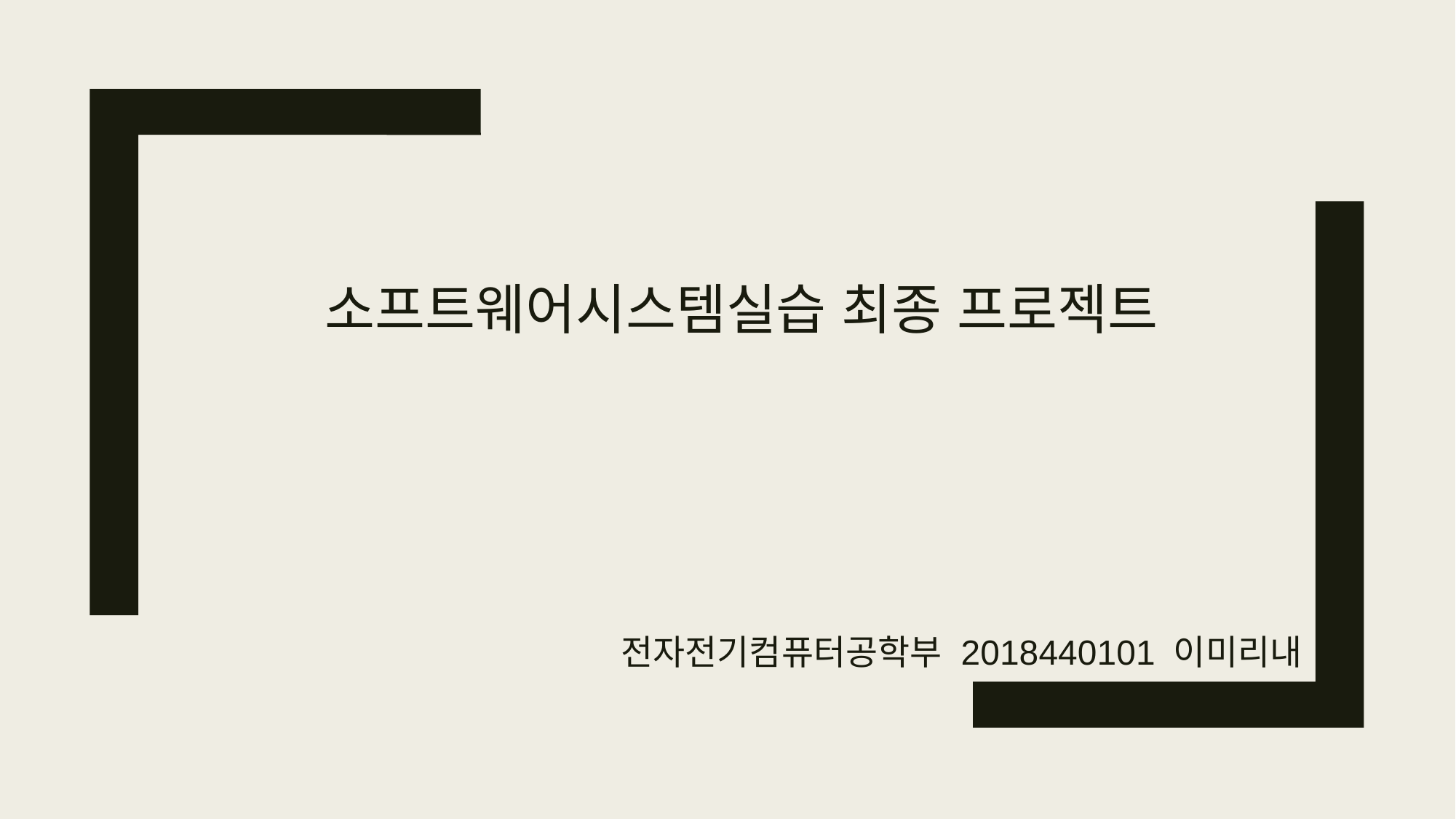

# 소프트웨어시스템실습 최종 프로젝트
전자전기컴퓨터공학부 2018440101 이미리내